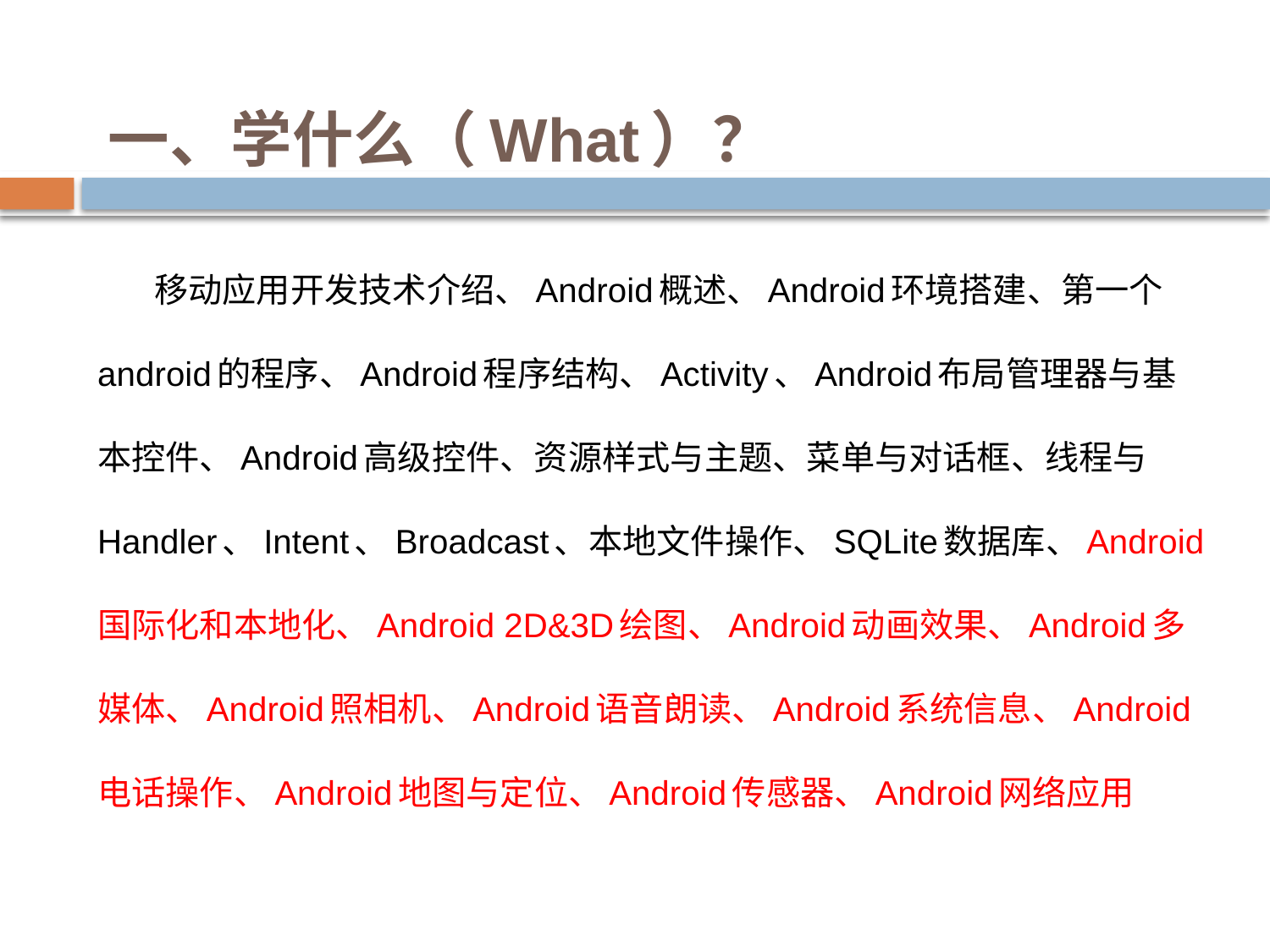

# 一、学什么（What）？
移动应用开发技术介绍、Android概述、Android环境搭建、第一个android的程序、Android程序结构、Activity、Android布局管理器与基本控件、Android高级控件、资源样式与主题、菜单与对话框、线程与Handler、Intent、Broadcast、本地文件操作、SQLite数据库、Android国际化和本地化、Android 2D&3D绘图、Android动画效果、Android多媒体、Android照相机、Android语音朗读、Android系统信息、Android电话操作、Android地图与定位、Android传感器、Android网络应用